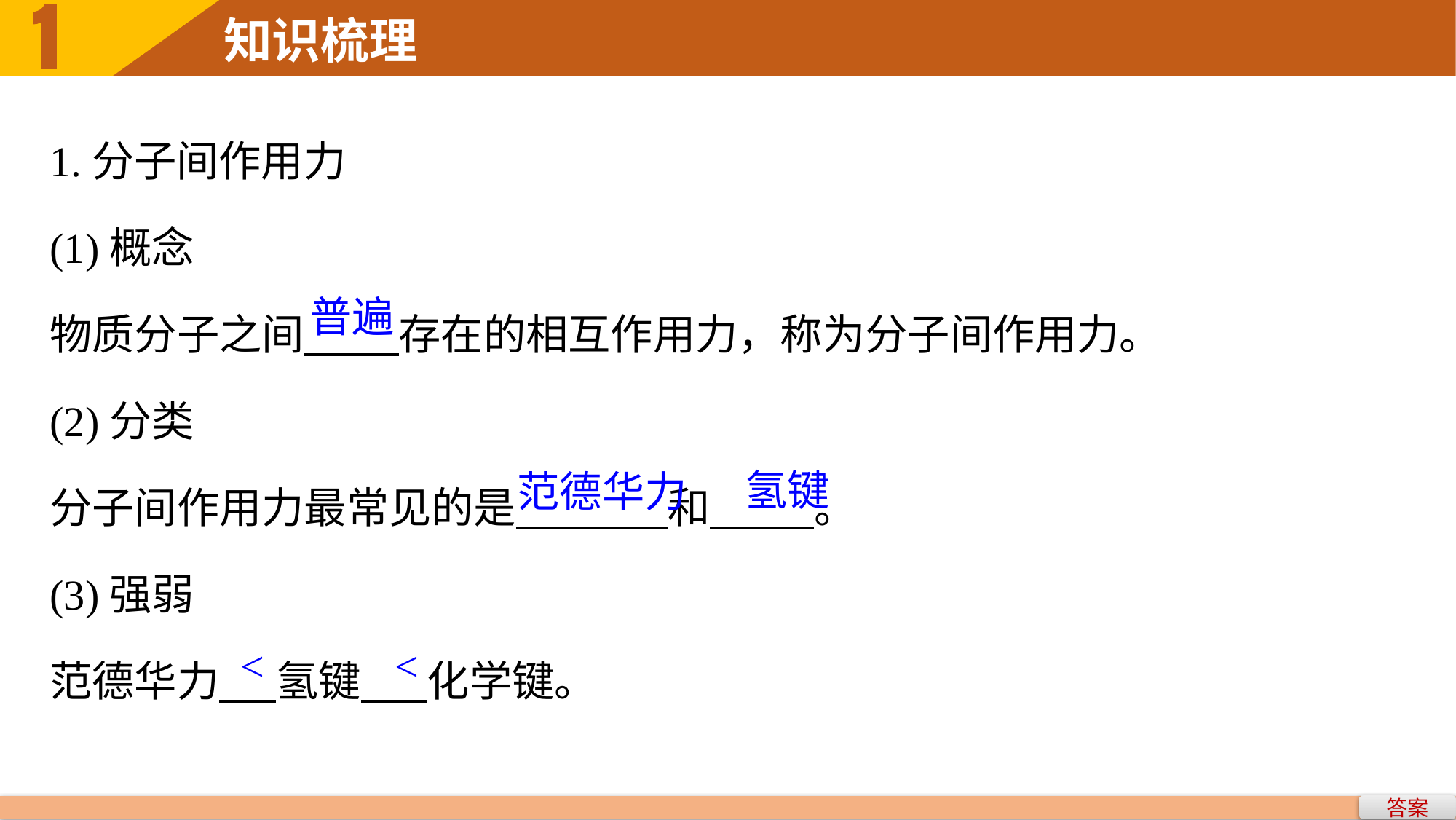

1

知识梳理
1.分子间作用力
(1)概念
物质分子之间          存在的相互作用力，称为分子间作用力。
(2)分类
分子间作用力最常见的是                和           。
(3)强弱
范德华力      氢键       化学键。
普遍
氢键
范德华力
<
<
答案